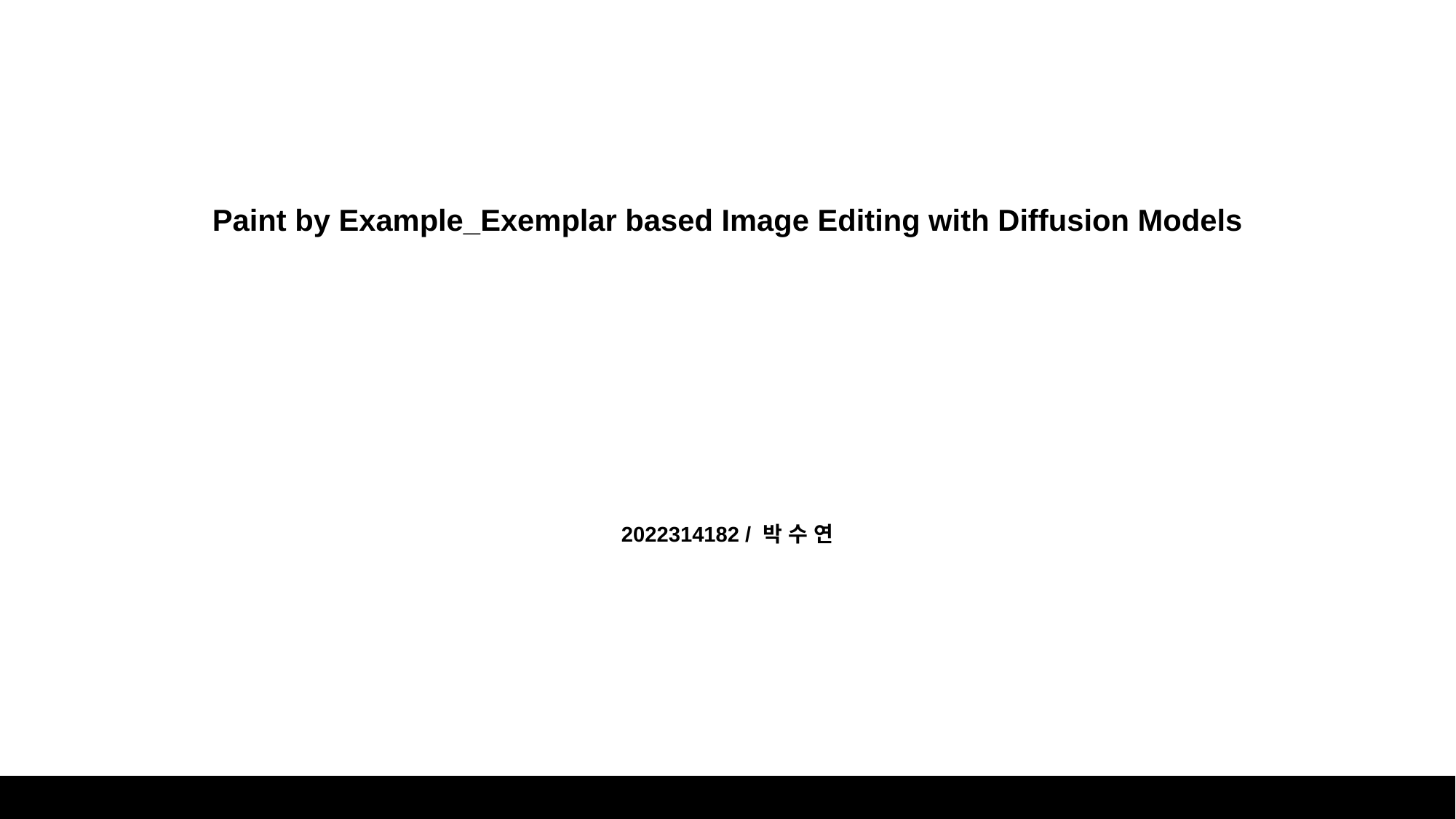

# Paint by Example_Exemplar based Image Editing with Diffusion Models
2022314182 / 박 수 연